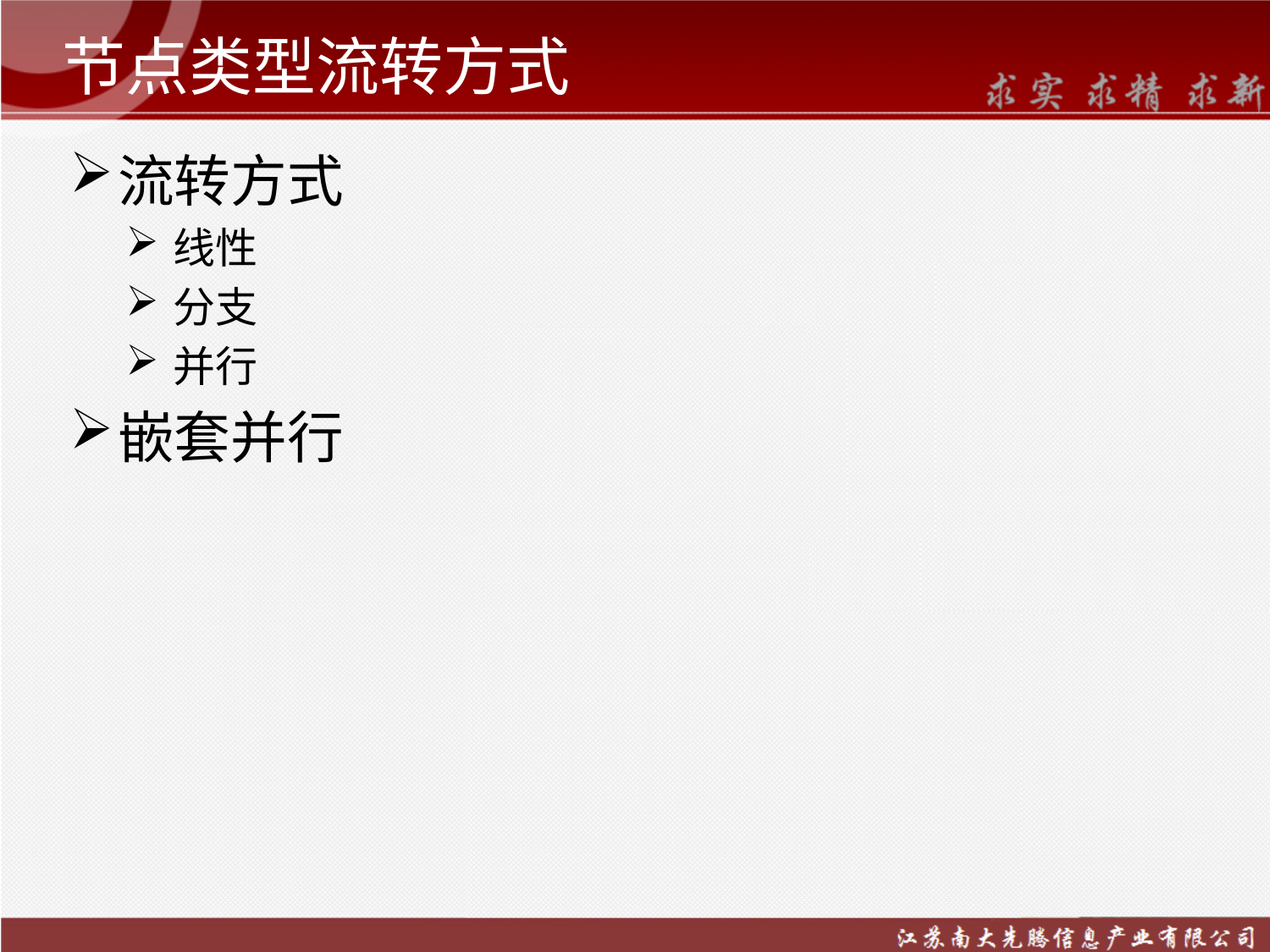

# 节点类型流转方式
流转方式
线性
分支
并行
嵌套并行